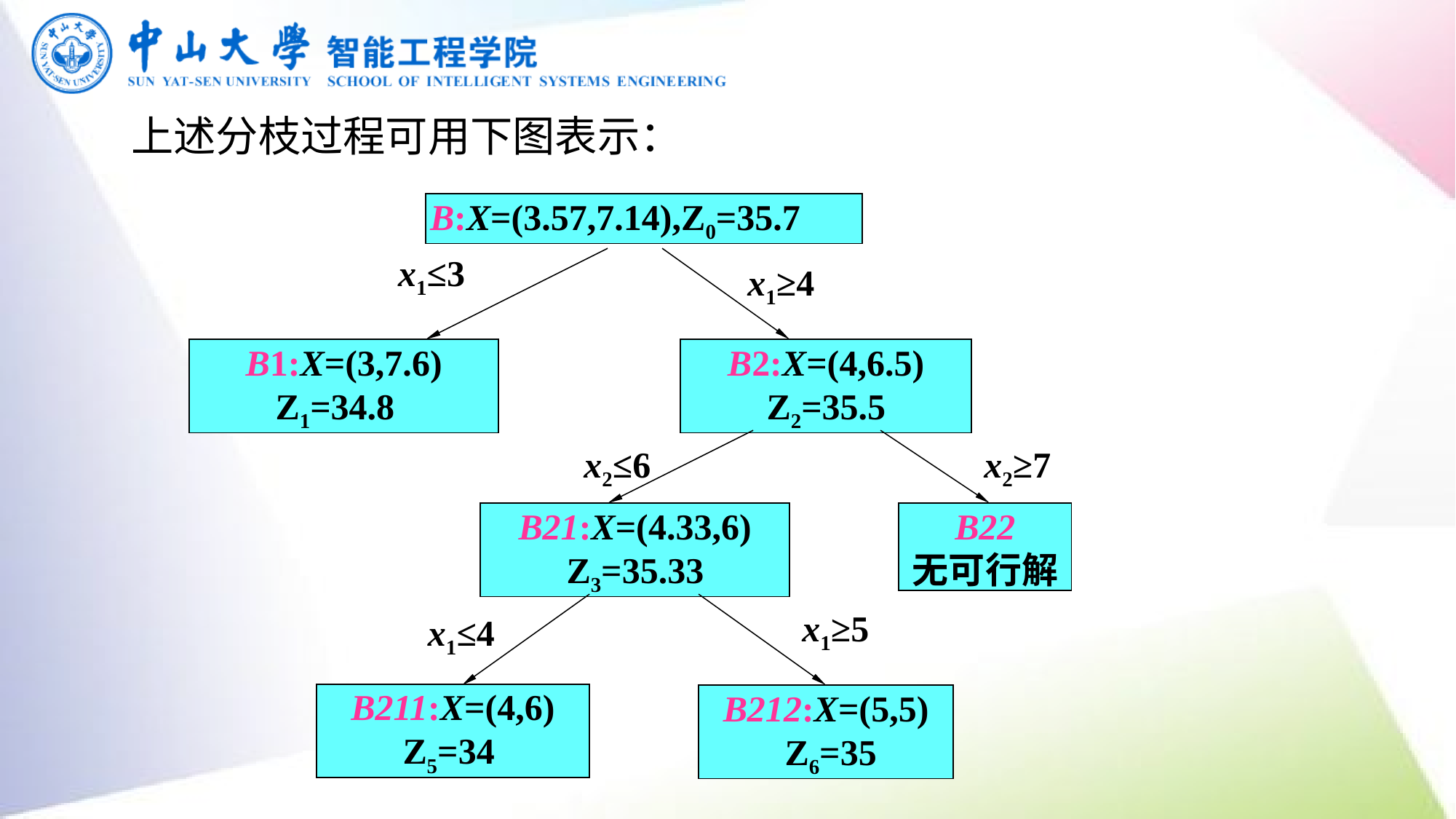

上述分枝过程可用下图表示：
B:X=(3.57,7.14),Z0=35.7
x1≤3

x1≥4
B1:X=(3,7.6)
         Z1=34.8
B2:X=(4,6.5)
         Z2=35.5
x2≤6

x2≥7
B21:X=(4.33,6)
         Z3=35.33
B22
无可行解

x1≥5
x1≤4
B211:X=(4,6)
         Z5=34
B212:X=(5,5)
         Z6=35